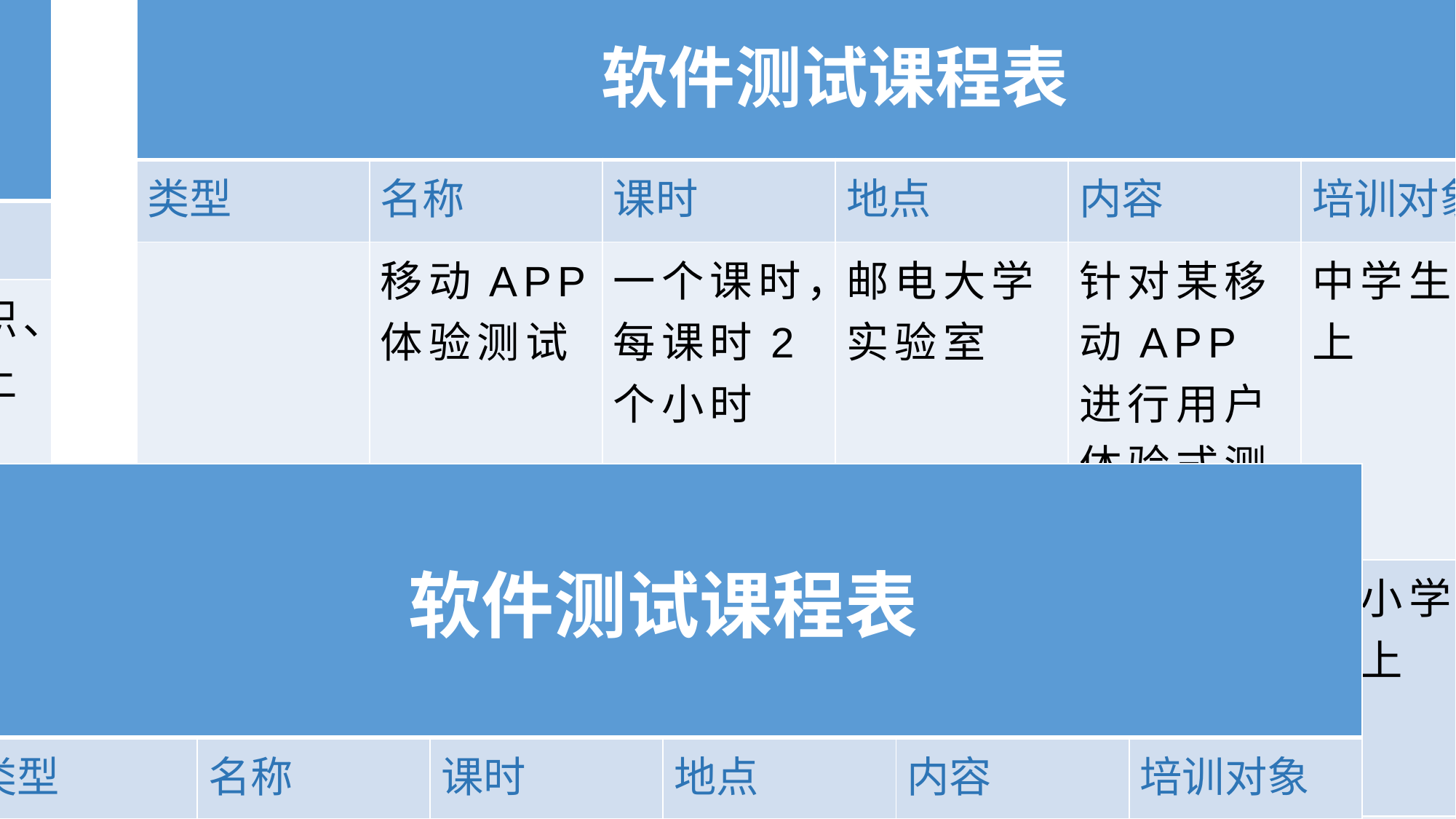

| 软件测试课程表 |  |  |  |  |  |
| --- | --- | --- | --- | --- | --- |
| 类型 | 名称 | 课时 | 地点 | 内容 | 培训对象 |
| 验证型 | Web Link Validator测试工具 | 三个课时，每课时2个小时 | 邮电大学实验室 | 基于Web Link Validator完成某项目网站的链接测试 | 在校高职、高专以上 |
|  | Appscan 测试工具 | 三个课时，每课时2个小时 | 邮电大学实验室 | 基于Appscan完成某项目网站的压力测试 | 在校高职、高专以上 |
|  | HPLoadRunner 测试工具 | 三个课时，每课时2个小时 | 邮电大学实验室 | 基于HP LoadRunner完成某项目网站的压力测试 | 在校高职、高专以上 |
|  | 基于Jmeter的压力测试设计 | 三个课时，每课时2个小时 | 邮电大学实验室 | 利用Jmeter完成某项目压力测试的方案设计 | 在校本科以上 |
|  | FindBugs白盒测试工具 | 三个课时，每课时2个小时 | 邮电大学实验室 | 利用FindBugs对某项目代码完成白盒测试 | 在校本科以上 |
|  | DTS白盒测试工具 | 三个课时，每课时2个小时 | 邮电大学实验室 | 利用DTS对某项目代码完成白盒测试 | 在校本科以上 |
| 软件测试课程表 |  |  |  |  |  |
| --- | --- | --- | --- | --- | --- |
| 类型 | 名称 | 课时 | 地点 | 内容 | 培训对象 |
| 认知性 | 移动APP体验测试 | 一个课时，每课时2个小时 | 邮电大学实验室 | 针对某移动APP进行用户体验式测试 | 中学生以上 |
|  | 订票网站体验测试 | 一个课时，每课时2个小时 | 邮电大学实验室 | 针对订票网站进行用户体验式测试 | 中小学生以上 |
|  | VPN安全登录 | 一个课时，每课时2个小时 | 邮电大学实验室 | 针对学校内部网站访问的体验式测试 | 中小学生以上 |
| 软件测试课程表 |  |  |  |  |  |
| --- | --- | --- | --- | --- | --- |
| 类型 | 名称 | 课时 | 地点 | 内容 | 培训对象 |
| 设计型 | 测试用例设计 | 三个课时，每课时2个小时 | 邮电大学实验室 | 针对某项目功能和性能完成测试用例设计 | 在校本科以上 |
|  | 某网站项目测试用例的执行 | 三个课时，每课时2个小时 | 邮电大学实验室 | 根据测试用例库执行某项目网站的功能测试并记录测试结果 | 在校大学生 |
|  | 测试结果分析 | 三个课时，每课时2个小时 | 邮电大学实验室 | 针对某项目的测试记录结果，分析测试过程，给出测试结论 | 本科以上 |
|  | 编写测试报告 | 三个课时，每课时2个小时 | 邮电大学实验室 | 根据测试分析结果，编写测试报告 | 本科以上 |
| 软件测试课程表 |  |  |  |  |  |
| --- | --- | --- | --- | --- | --- |
| 类型 | 名称 | 课时 | 地点 | 内容 | 培训对象 |
| 创新型 | Fork逻辑炸弹 | 六个课时，每课时2个小时 | 邮电大学实验室 | 完成fork炸弹的程序编写 | 在校本科 |
|  | 凯撒加密算法的实现 | 六个课时，每课时2个小 | 邮电大学实验室 | 利用凯撒密码进行加解密 | 在校本科 |